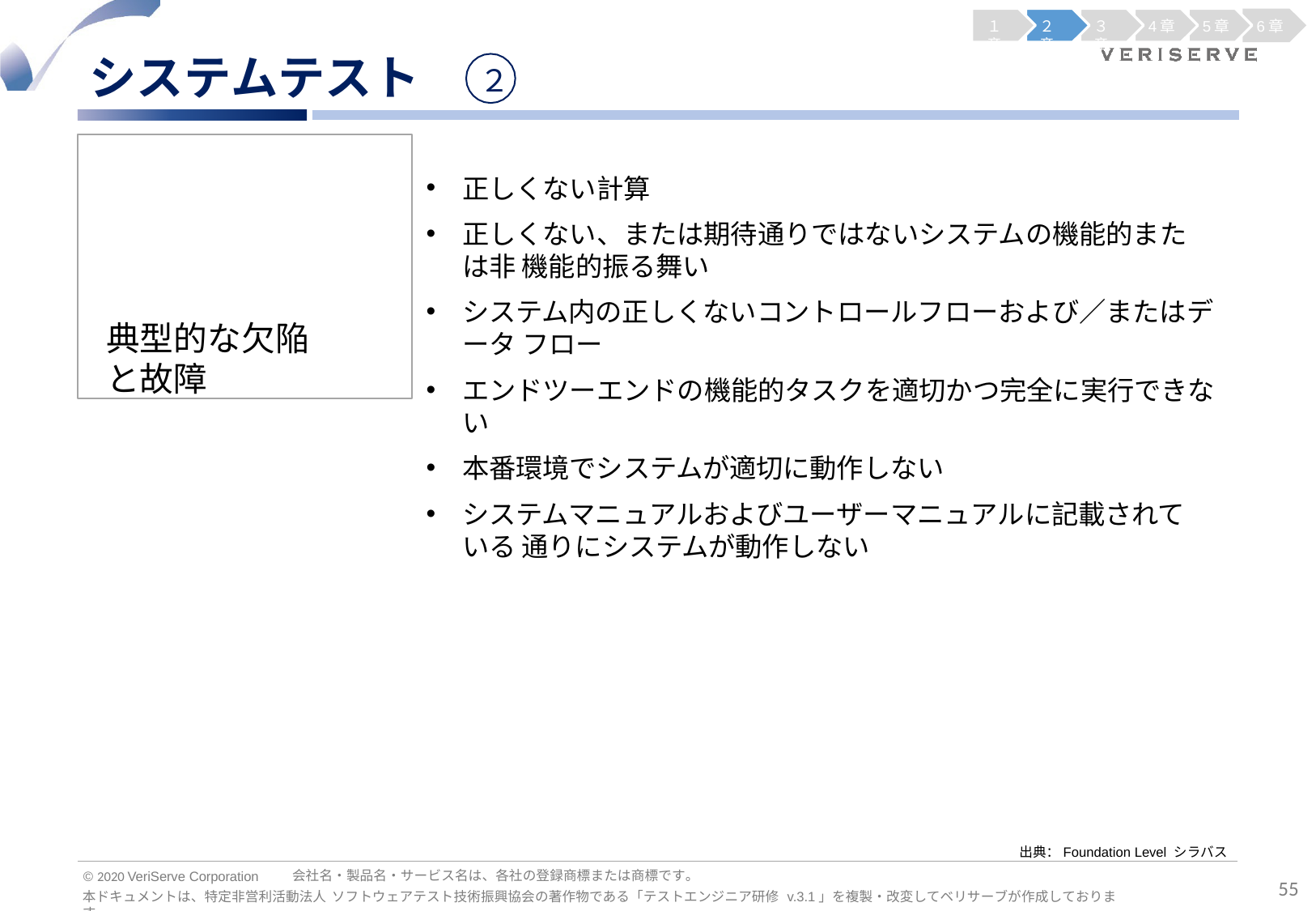

１章
２章
３章
4章
5章
6章
システムテスト

２

典型的な欠陥 と故障
正しくない計算
正しくない、または期待通りではないシステムの機能的または非 機能的振る舞い
システム内の正しくないコントロールフローおよび／またはデータ フロー
エンドツーエンドの機能的タスクを適切かつ完全に実行できない
本番環境でシステムが適切に動作しない
システムマニュアルおよびユーザーマニュアルに記載されている 通りにシステムが動作しない
出典：Foundation Level シラバス
会社名・製品名・サービス名は、各社の登録商標または商標です。
© 2020 VeriServe Corporation
55
本ドキュメントは、特定非営利活動法人 ソフトウェアテスト技術振興協会の著作物である「テストエンジニア研修 v.3.1」を複製・改変してベリサーブが作成しております。